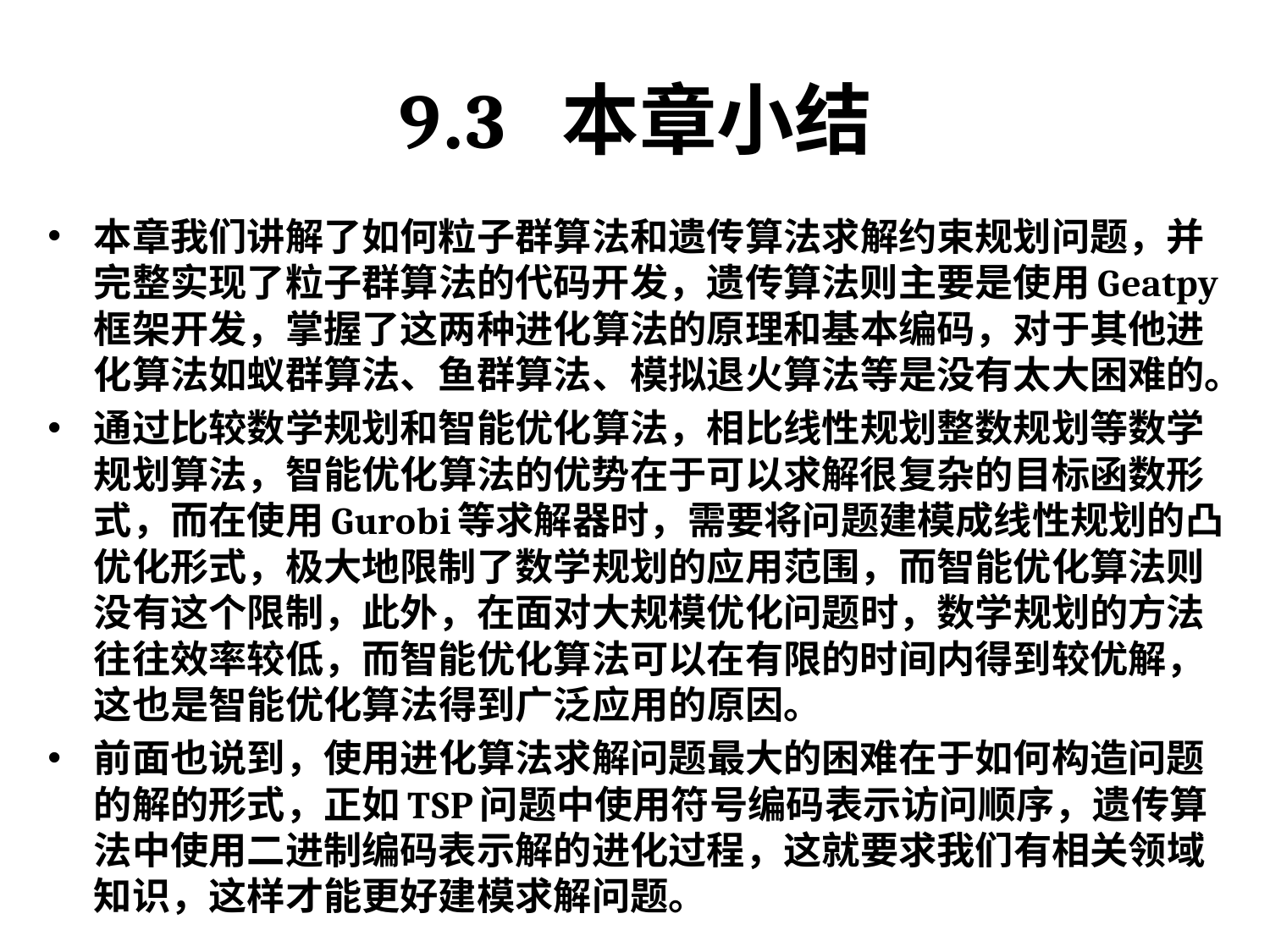

# 9.3  本章小结
本章我们讲解了如何粒子群算法和遗传算法求解约束规划问题，并完整实现了粒子群算法的代码开发，遗传算法则主要是使用Geatpy框架开发，掌握了这两种进化算法的原理和基本编码，对于其他进化算法如蚁群算法、鱼群算法、模拟退火算法等是没有太大困难的。
通过比较数学规划和智能优化算法，相比线性规划整数规划等数学规划算法，智能优化算法的优势在于可以求解很复杂的目标函数形式，而在使用Gurobi等求解器时，需要将问题建模成线性规划的凸优化形式，极大地限制了数学规划的应用范围，而智能优化算法则没有这个限制，此外，在面对大规模优化问题时，数学规划的方法往往效率较低，而智能优化算法可以在有限的时间内得到较优解，这也是智能优化算法得到广泛应用的原因。
前面也说到，使用进化算法求解问题最大的困难在于如何构造问题的解的形式，正如TSP问题中使用符号编码表示访问顺序，遗传算法中使用二进制编码表示解的进化过程，这就要求我们有相关领域知识，这样才能更好建模求解问题。